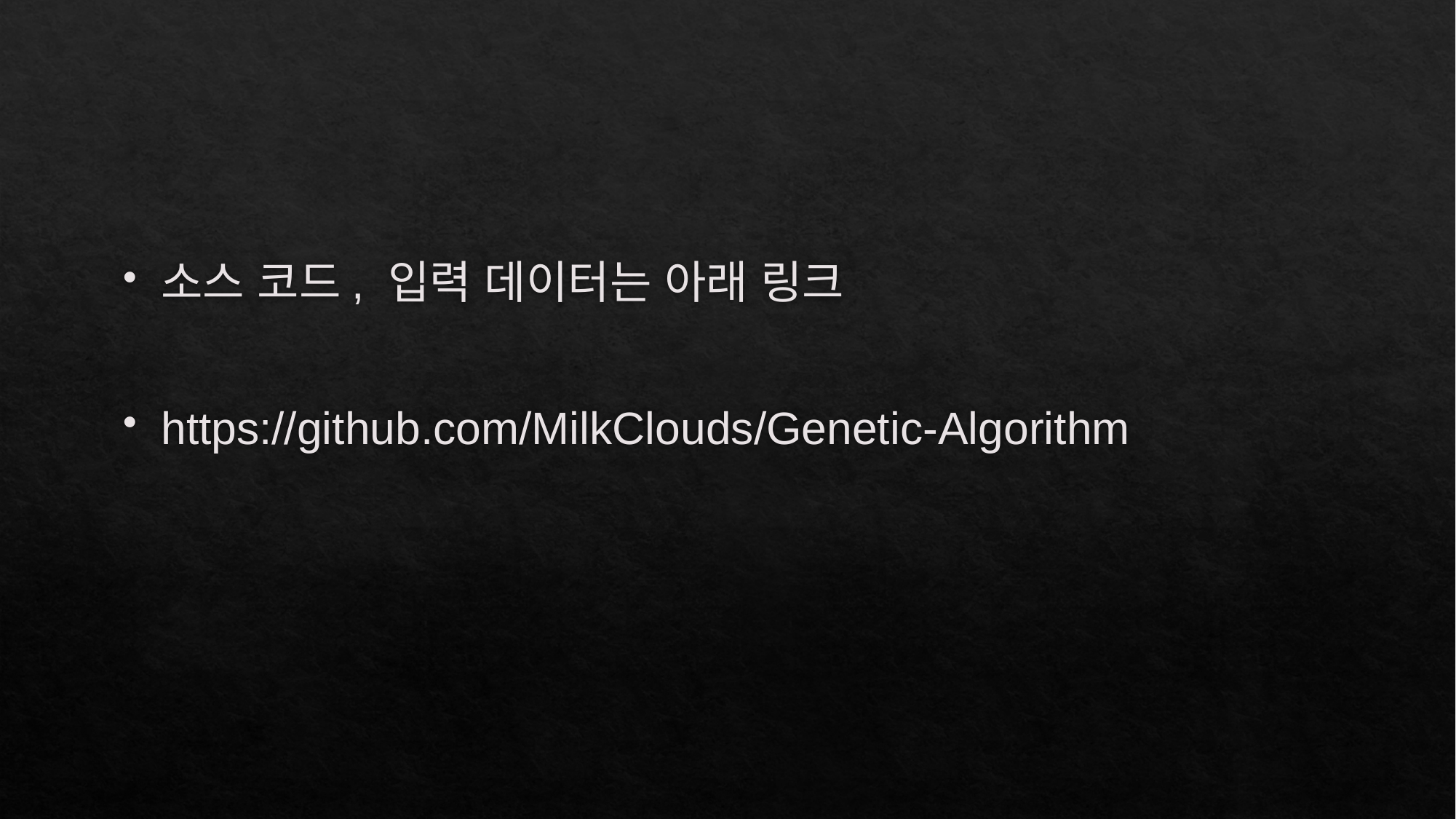

#
소스 코드, 입력 데이터는 아래 링크

https://github.com/MilkClouds/Genetic-Algorithm